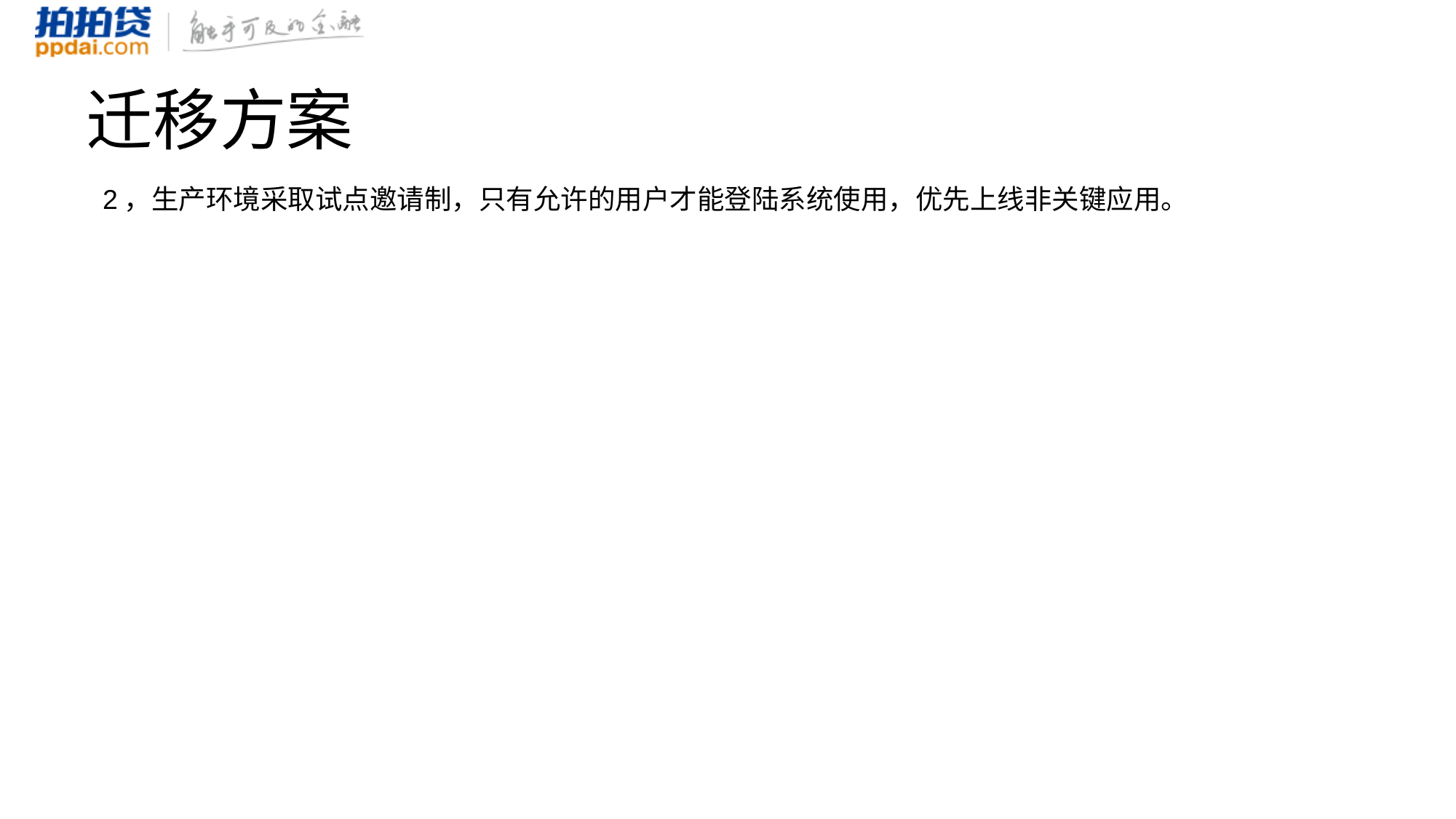

# 迁移方案
2，生产环境采取试点邀请制，只有允许的用户才能登陆系统使用，优先上线非关键应用。